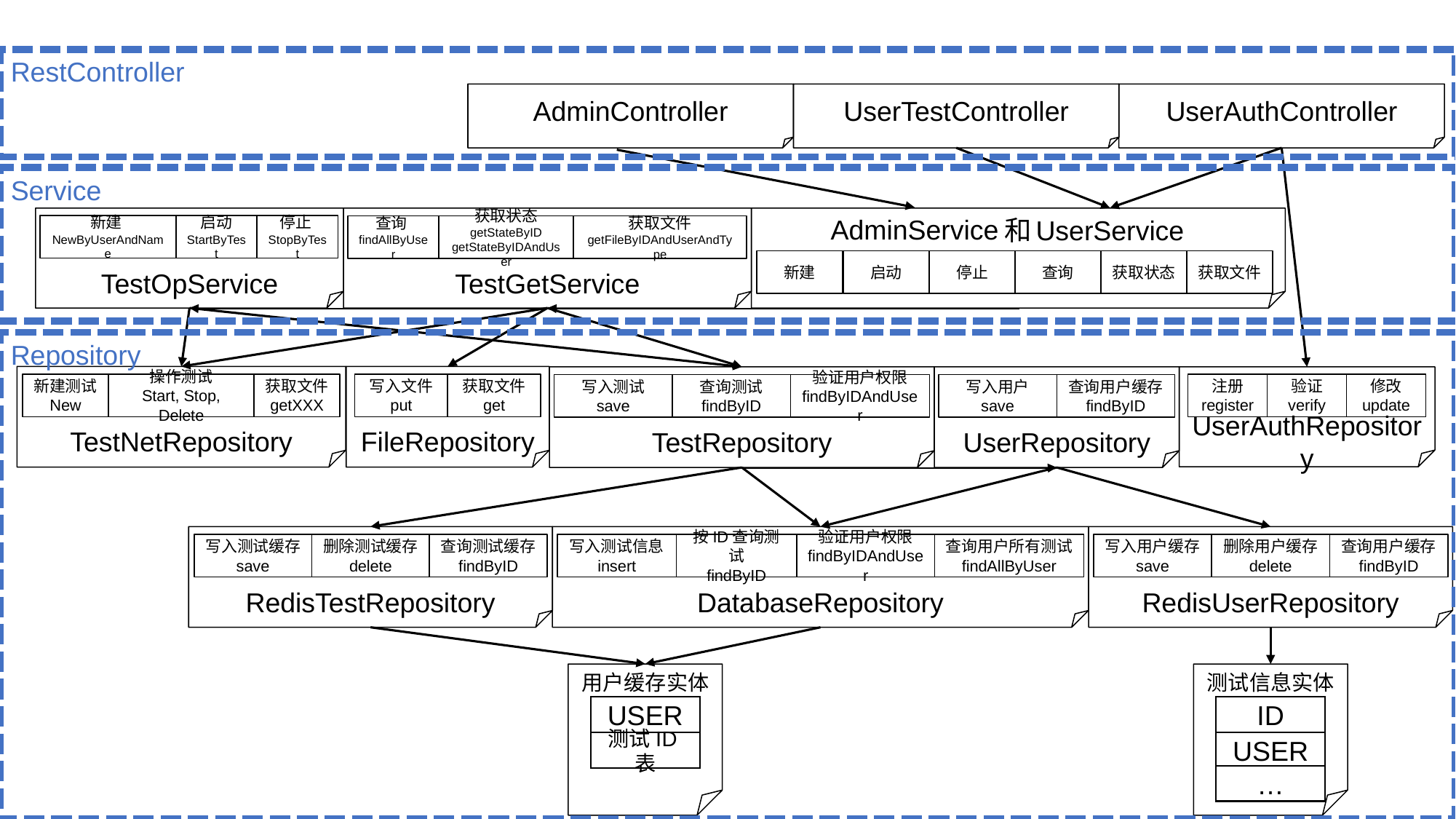

RestController
AdminController
UserTestController
UserAuthController
Service
AdminService
UserService
和
获取文件
查询
获取状态
停止
启动
新建

TestGetService
查询findAllByUser
获取状态
getStateByID
getStateByIDAndUser
获取文件
getFileByIDAndUserAndType

TestOpService
启动
StartByTest
停止StopByTest
新建NewByUserAndName
Repository

TestNetRepository
获取文件
getXXX
新建测试
New
操作测试
Start, Stop, Delete

FileRepository
获取文件
get
写入文件
put

TestRepository
查询测试
findByID
验证用户权限
findByIDAndUser
写入测试
save

UserRepository
查询用户缓存
findByID
写入用户
save

UserAuthRepository
验证
verify
修改
update
注册
register

RedisTestRepository
查询测试缓存
findByID
写入测试缓存
save
删除测试缓存
delete

DatabaseRepository
按ID查询测试
findByID
验证用户权限
findByIDAndUser
查询用户所有测试
findAllByUser
写入测试信息
insert

RedisUserRepository
删除用户缓存
delete
查询用户缓存
findByID
写入用户缓存
save
用户缓存实体
USER
测试ID表
测试信息实体
ID
USER
…